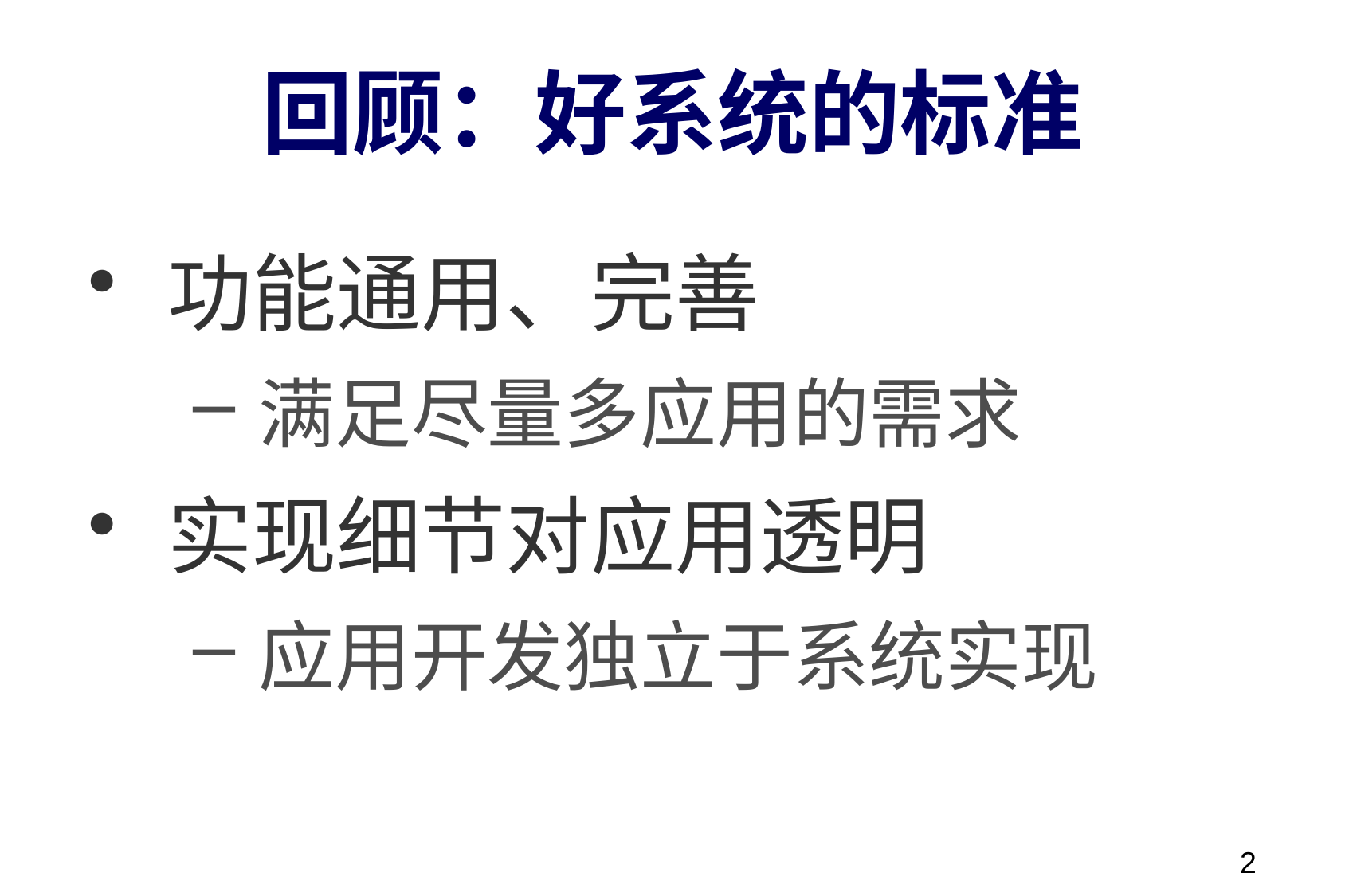

# 回顾：好系统的标准
功能通用、完善
满足尽量多应用的需求
实现细节对应用透明
应用开发独立于系统实现

2